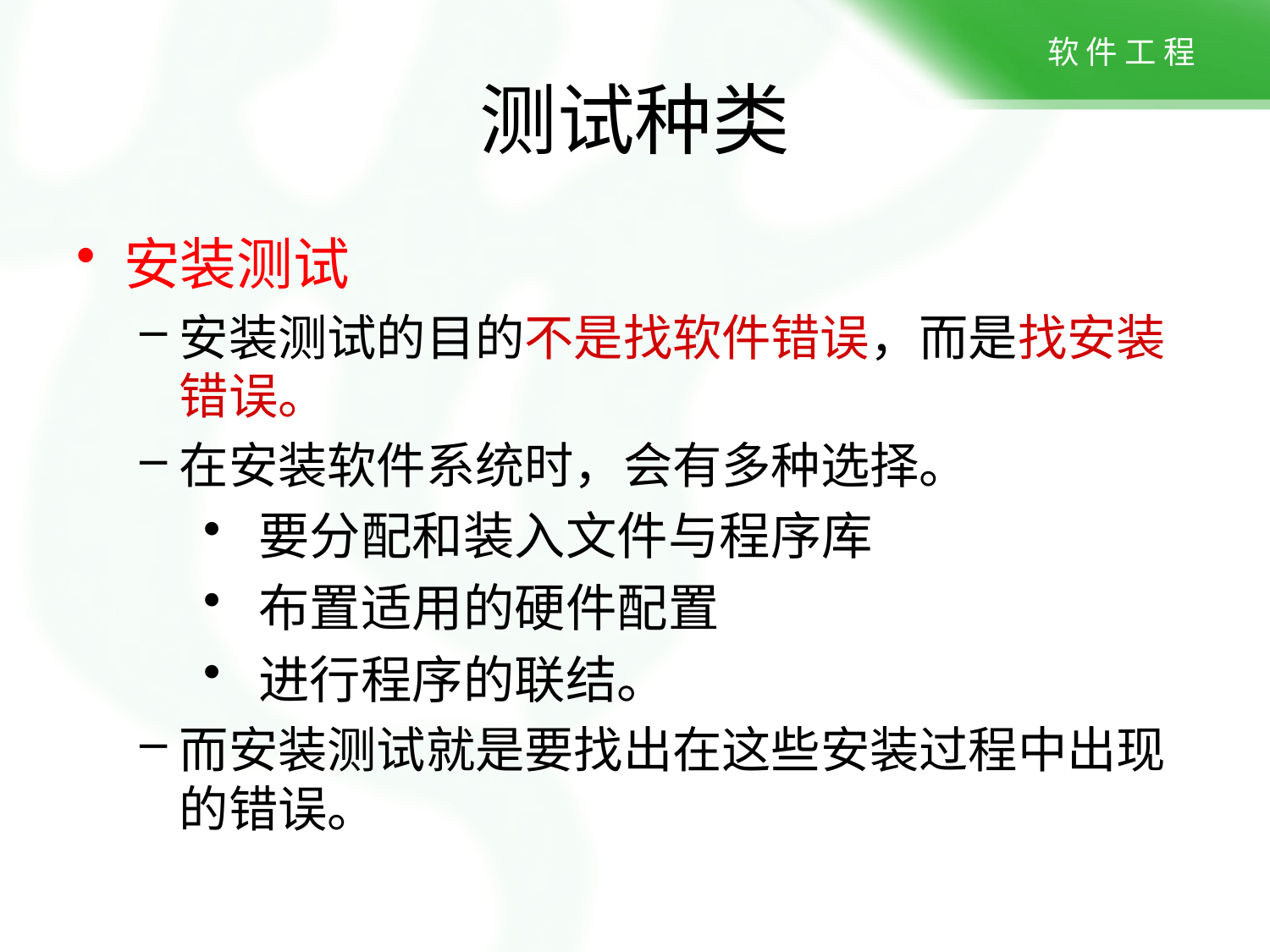

# 测试种类
安装测试
安装测试的目的不是找软件错误，而是找安装错误。
在安装软件系统时，会有多种选择。
 要分配和装入文件与程序库
 布置适用的硬件配置
 进行程序的联结。
而安装测试就是要找出在这些安装过程中出现的错误。